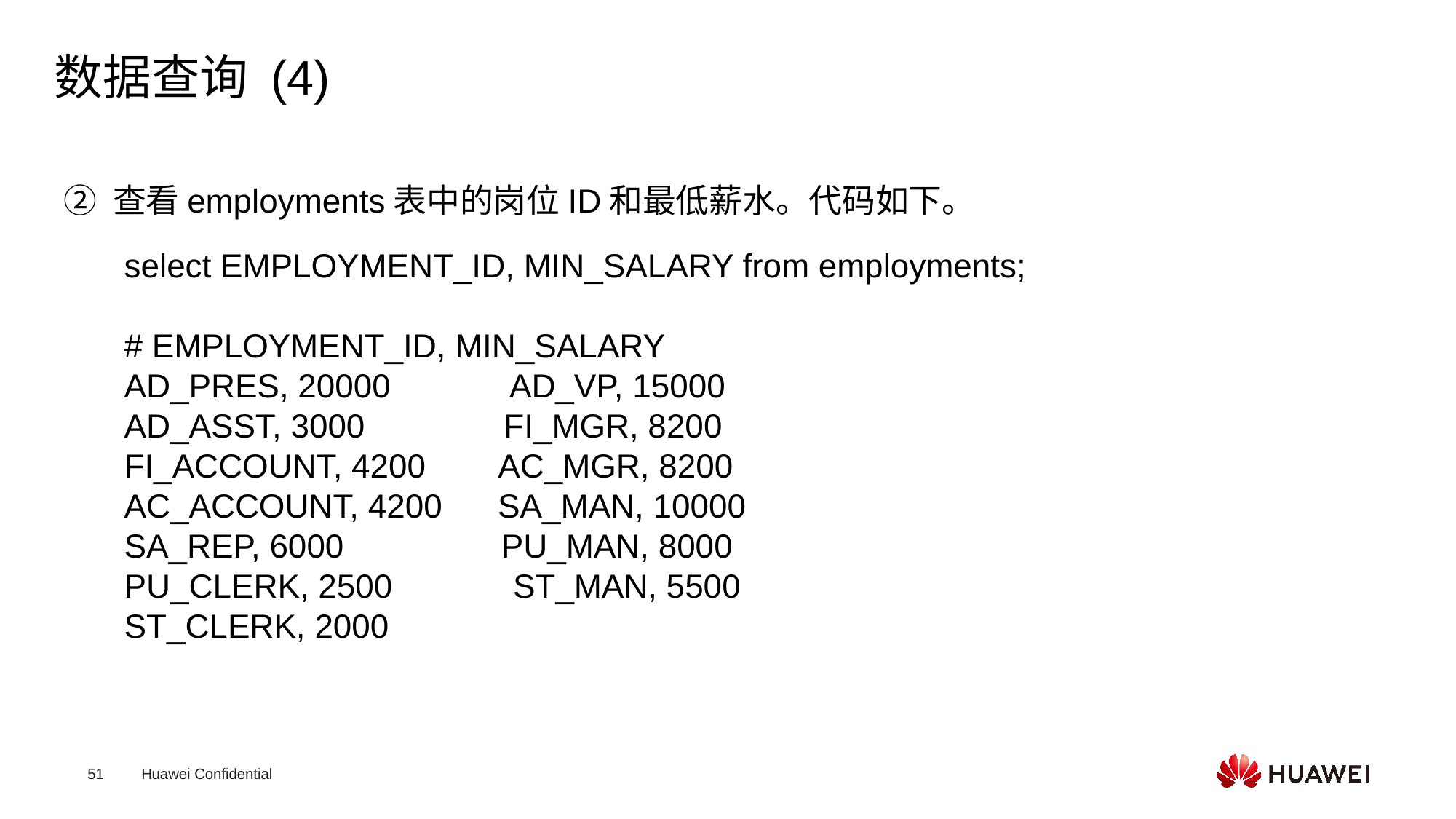

# 数据查询 (4)
② 查看employments表中的岗位ID和最低薪水。代码如下。
select EMPLOYMENT_ID, MIN_SALARY from employments;        # EMPLOYMENT_ID, MIN_SALARYAD_PRES, 20000             AD_VP, 15000AD_ASST, 3000               FI_MGR, 8200FI_ACCOUNT, 4200        AC_MGR, 8200AC_ACCOUNT, 4200      SA_MAN, 10000SA_REP, 6000                 PU_MAN, 8000PU_CLERK, 2500             ST_MAN, 5500ST_CLERK, 2000